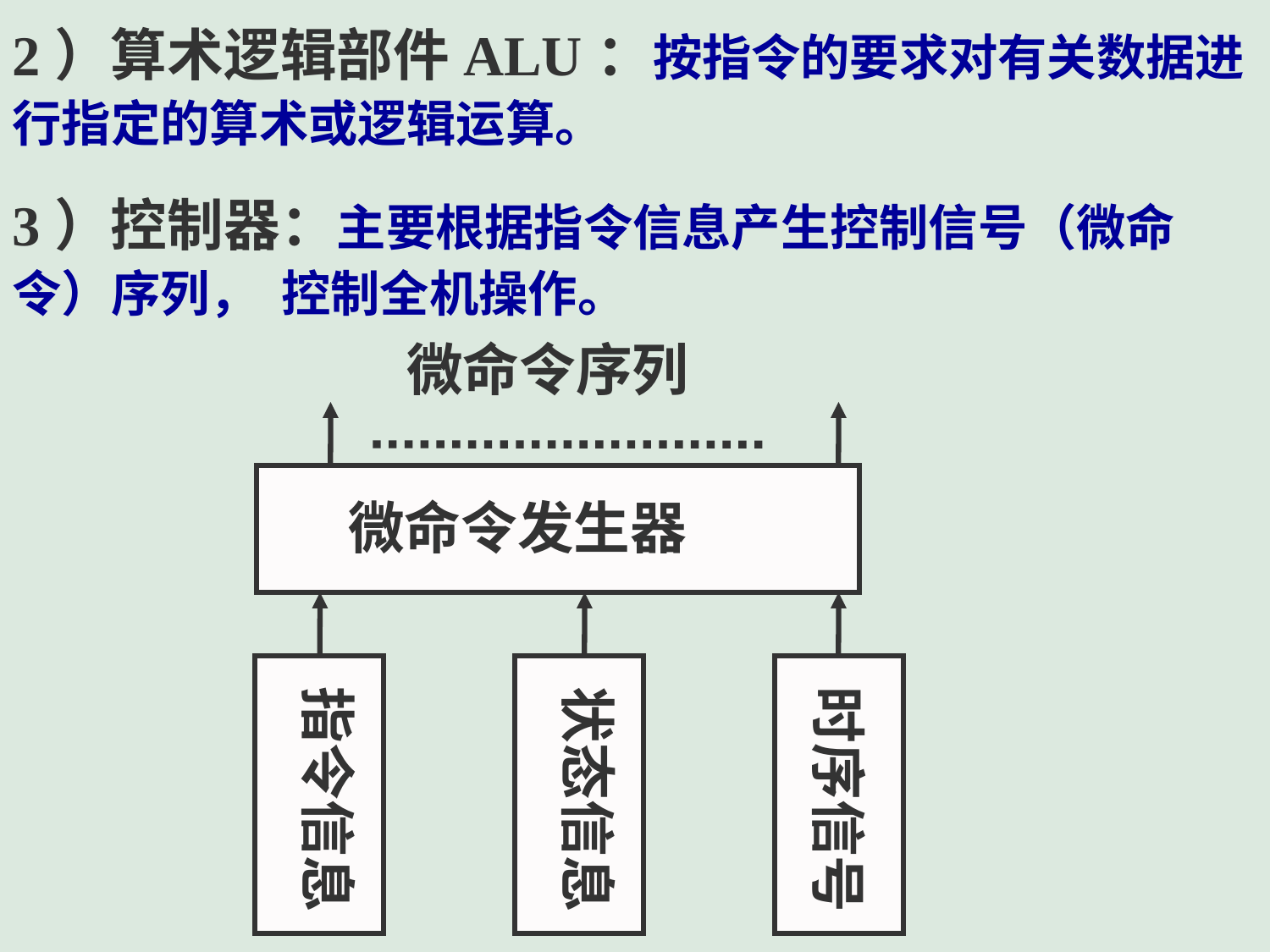

2）算术逻辑部件ALU：按指令的要求对有关数据进行指定的算术或逻辑运算。
3）控制器：主要根据指令信息产生控制信号（微命令）序列，  控制全机操作。
微命令序列

微命令发生器

指令信息

状态信息

时序信号
18